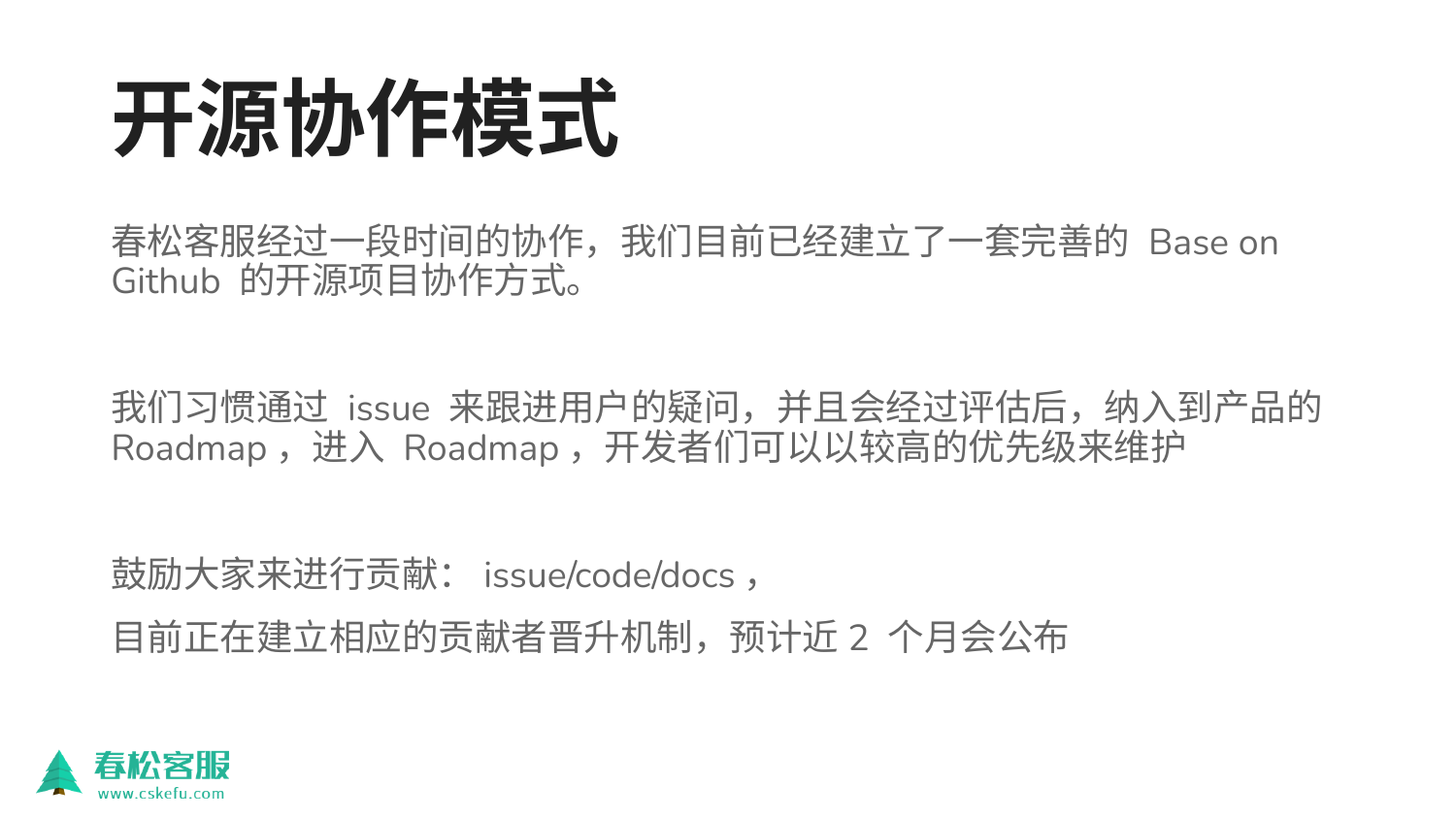

# 开源协作模式
春松客服经过一段时间的协作，我们目前已经建立了一套完善的 Base on Github 的开源项目协作方式。

我们习惯通过 issue 来跟进用户的疑问，并且会经过评估后，纳入到产品的 Roadmap，进入 Roadmap，开发者们可以以较高的优先级来维护

鼓励大家来进行贡献：issue/code/docs，
目前正在建立相应的贡献者晋升机制，预计近2 个月会公布